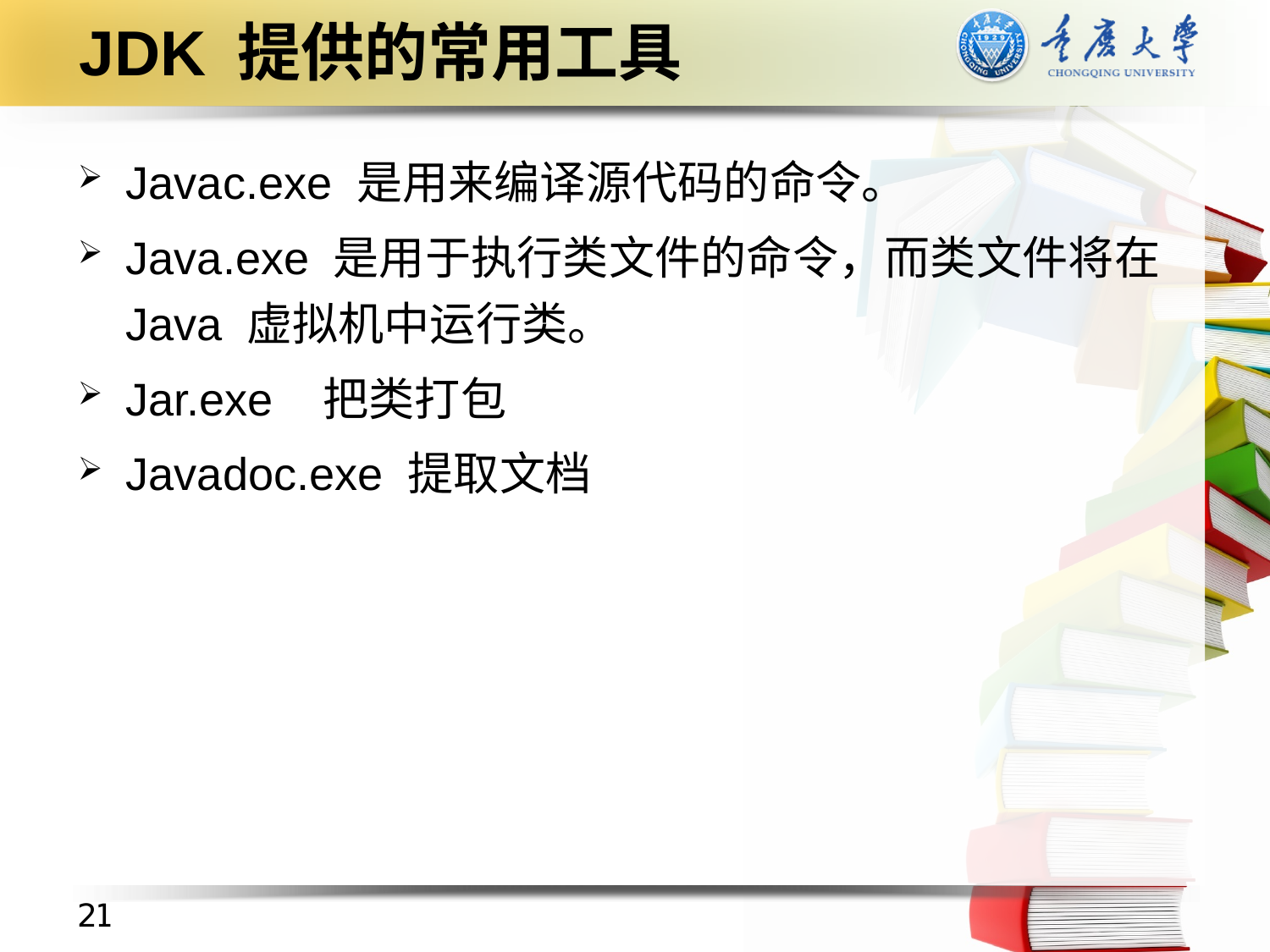

# JDK 提供的常用工具
Javac.exe 是用来编译源代码的命令。
Java.exe 是用于执行类文件的命令，而类文件将在 Java 虚拟机中运行类。
Jar.exe   把类打包
Javadoc.exe 提取文档
21